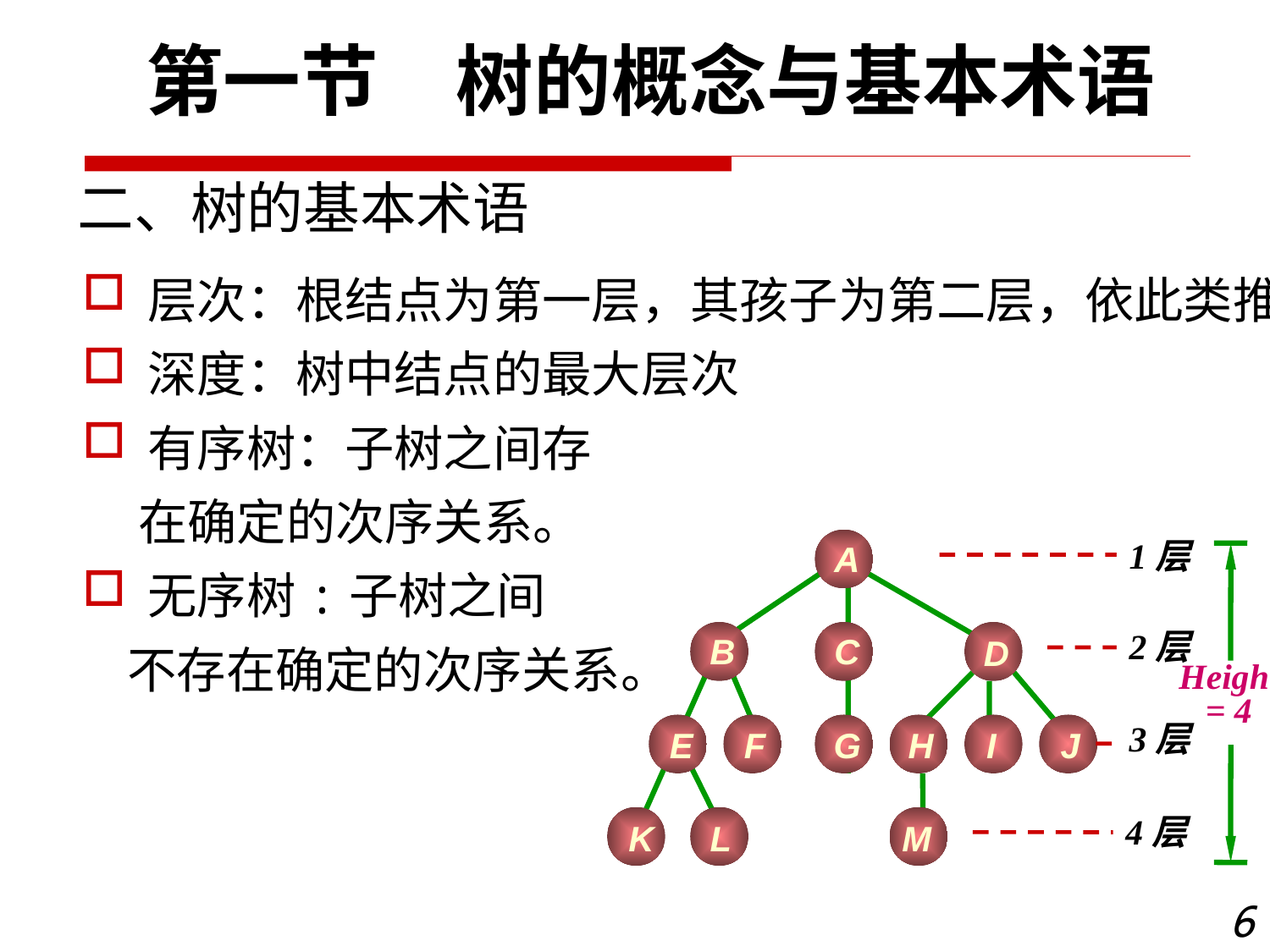

第一节　树的概念与基本术语
# 二、树的基本术语
层次：根结点为第一层，其孩子为第二层，依此类推
深度：树中结点的最大层次
有序树：子树之间存
    在确定的次序关系。
无序树:子树之间
   不存在确定的次序关系。
1层

A

2层

B
C
D

Height
= 4

3层

E
F
G
H
I
J

4层

K
L
M

6